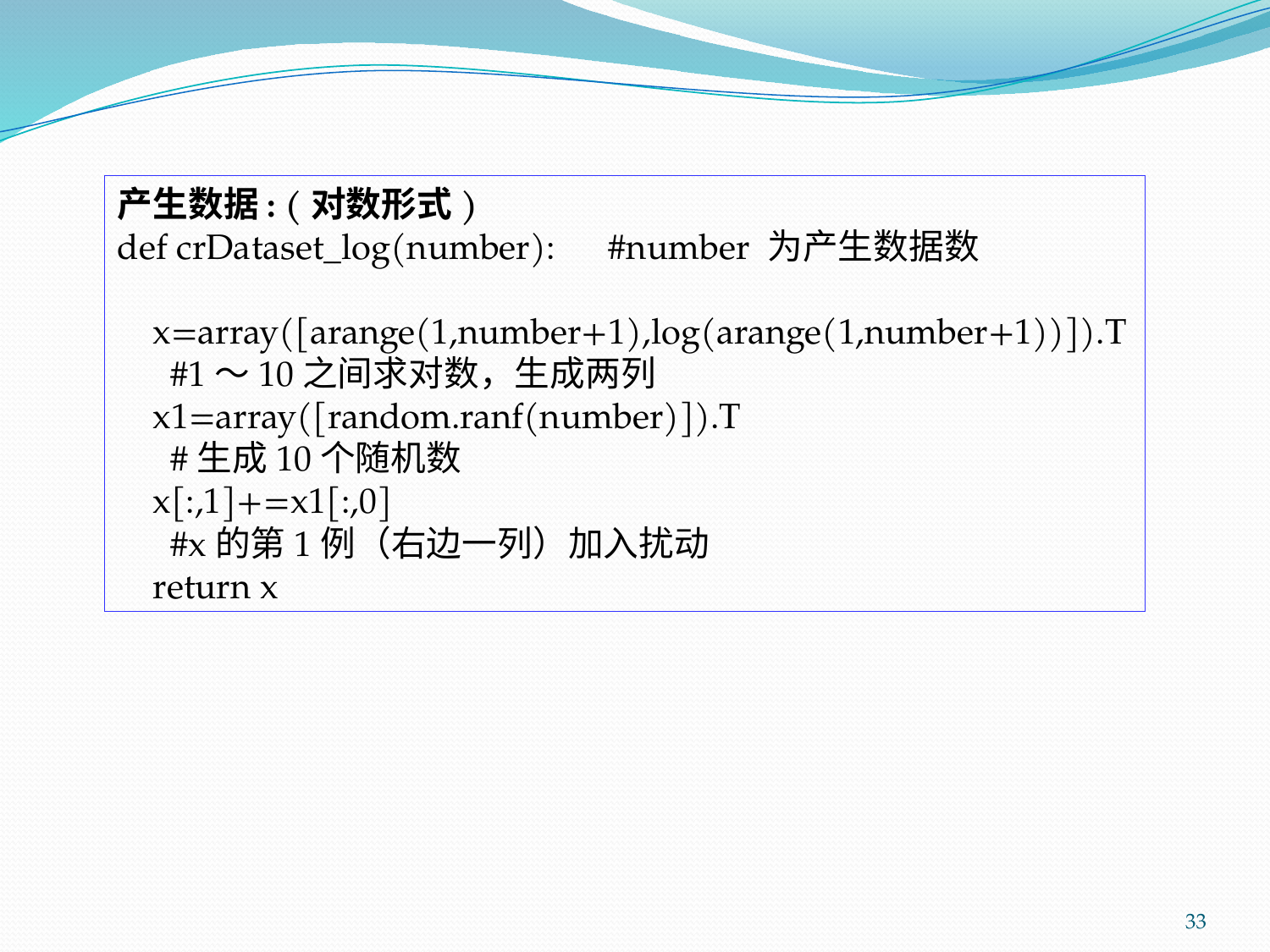

产生数据: (对数形式)
def crDataset_log(number):      #number 为产生数据数

    x=array([arange(1,number+1),log(arange(1,number+1))]).T
      #1～10之间求对数，生成两列
    x1=array([random.ranf(number)]).T
      #生成10个随机数
    x[:,1]+=x1[:,0]
      #x的第1例（右边一列）加入扰动
    return x
33